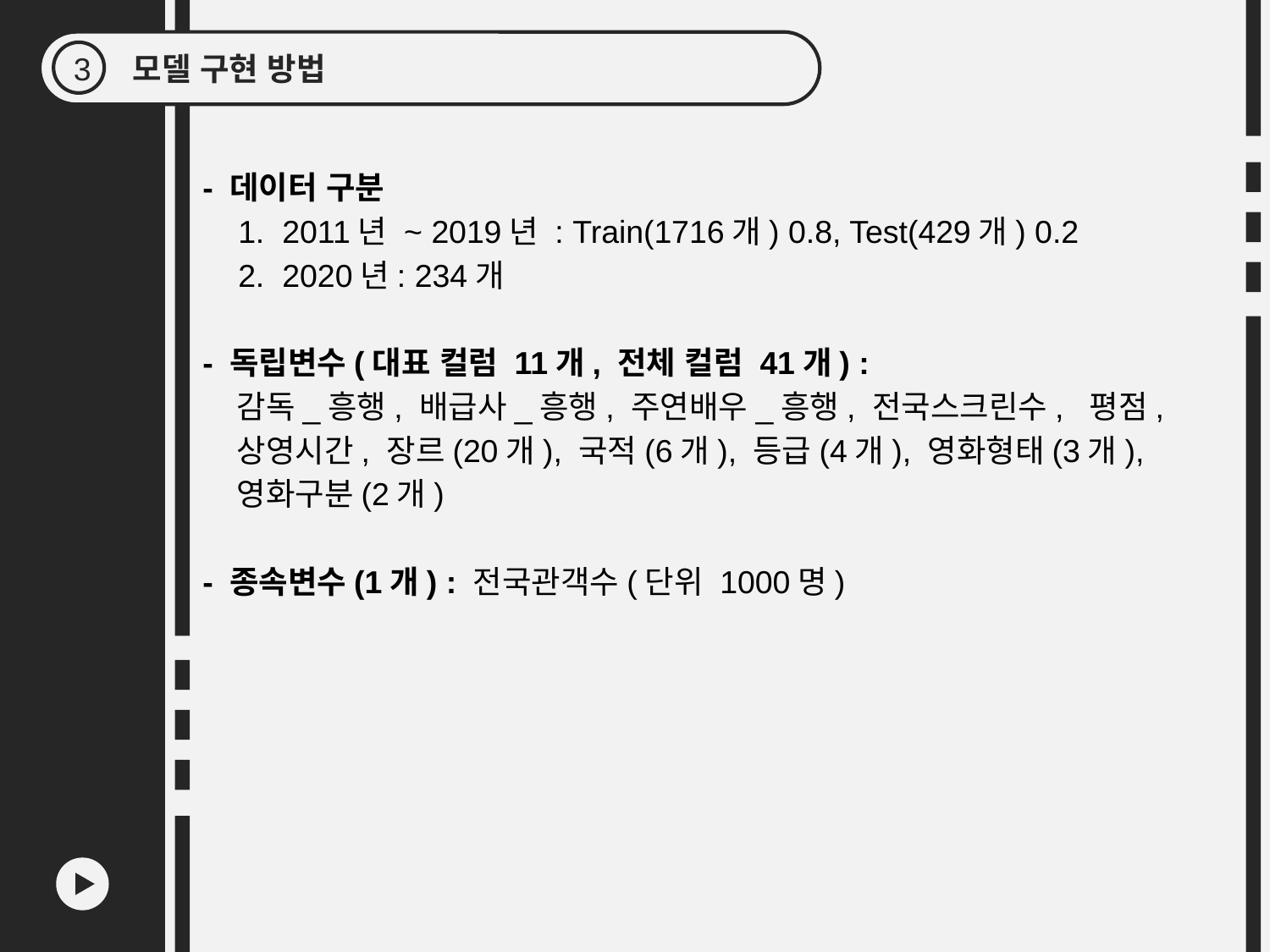

모델 구현 방법
3
- 데이터 구분
    1.  2011년 ~ 2019년 : Train(1716개) 0.8, Test(429개) 0.2
    2.  2020년: 234개

- 독립변수(대표 컬럼 11개, 전체 컬럼 41개) :
   감독_흥행, 배급사_흥행, 주연배우_흥행, 전국스크린수,  평점,
   상영시간, 장르(20개), 국적(6개), 등급(4개), 영화형태(3개),
   영화구분(2개)

- 종속변수(1개) : 전국관객수(단위 1000명)